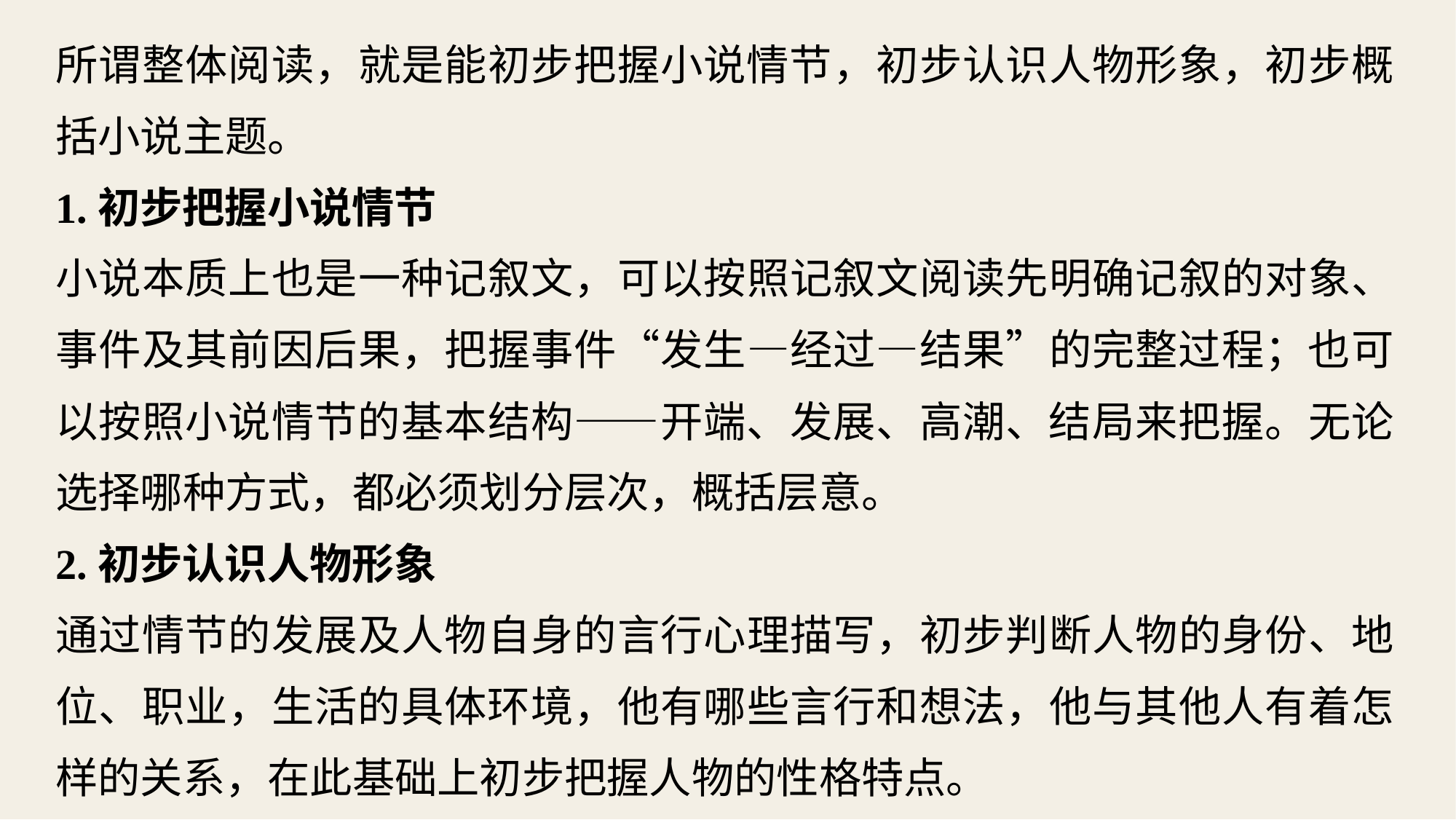

所谓整体阅读，就是能初步把握小说情节，初步认识人物形象，初步概括小说主题。
1.初步把握小说情节
小说本质上也是一种记叙文，可以按照记叙文阅读先明确记叙的对象、事件及其前因后果，把握事件“发生—经过—结果”的完整过程；也可以按照小说情节的基本结构——开端、发展、高潮、结局来把握。无论选择哪种方式，都必须划分层次，概括层意。
2.初步认识人物形象
通过情节的发展及人物自身的言行心理描写，初步判断人物的身份、地位、职业，生活的具体环境，他有哪些言行和想法，他与其他人有着怎样的关系，在此基础上初步把握人物的性格特点。